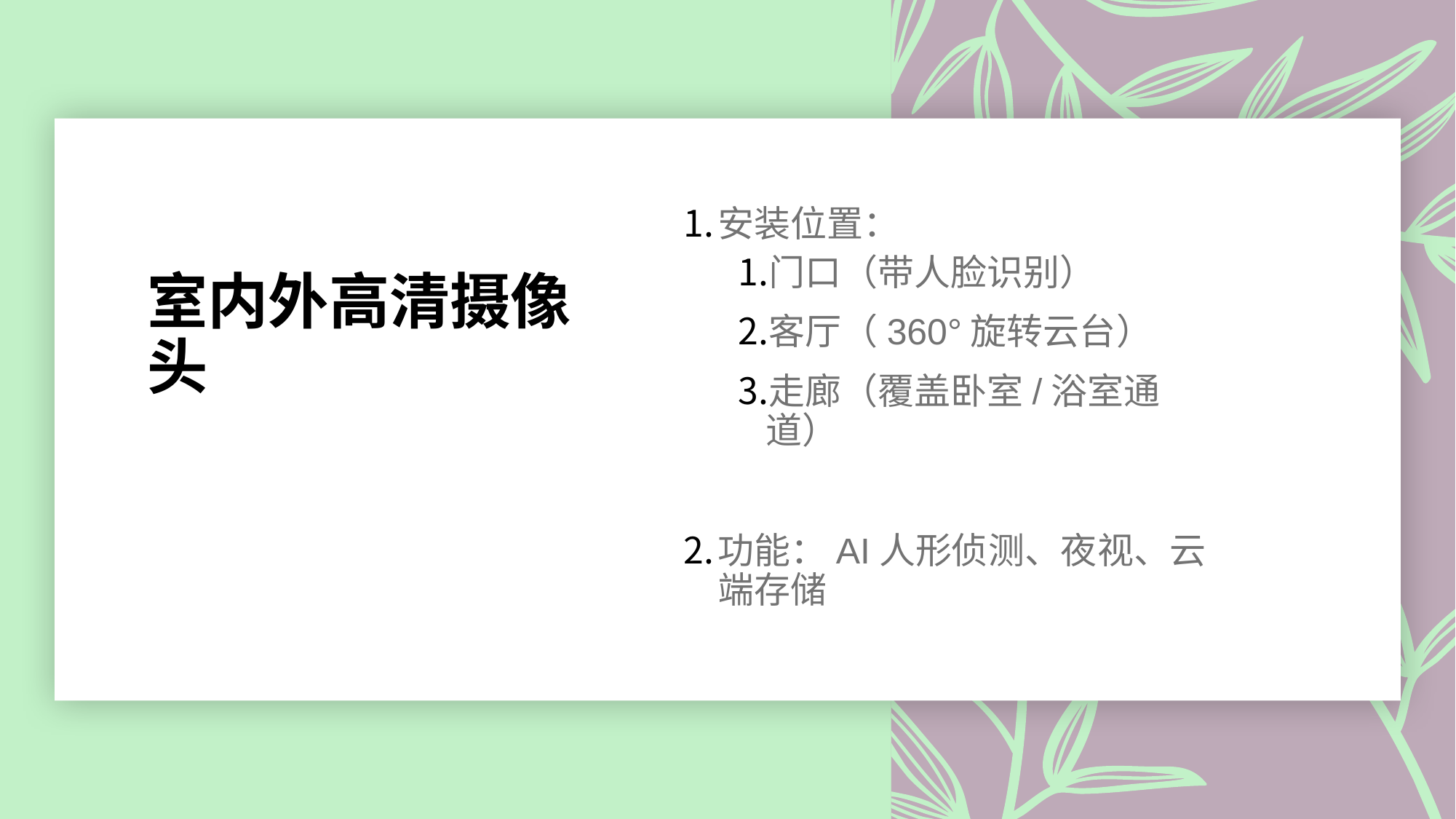

# 室内外高清摄像头
安装位置：
门口（带人脸识别）
客厅（360°旋转云台）
走廊（覆盖卧室/浴室通道）

功能：AI人形侦测、夜视、云端存储